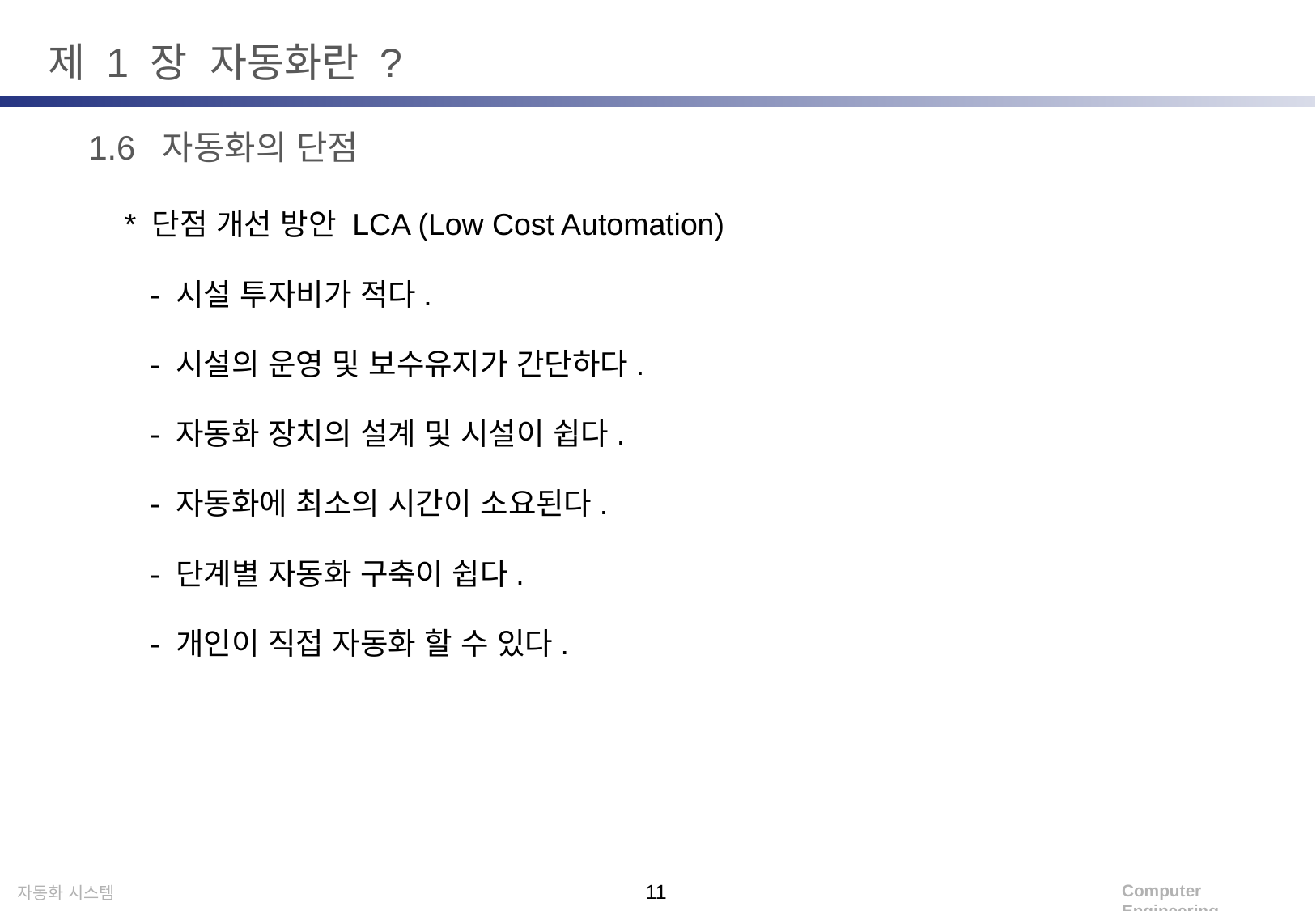

제 1 장  자동화란 ?
1.6  자동화의 단점
* 단점 개선 방안 LCA (Low Cost Automation)
   - 시설 투자비가 적다.
   - 시설의 운영 및 보수유지가 간단하다.
   - 자동화 장치의 설계 및 시설이 쉽다.
   - 자동화에 최소의 시간이 소요된다.
   - 단계별 자동화 구축이 쉽다.
   - 개인이 직접 자동화 할 수 있다.